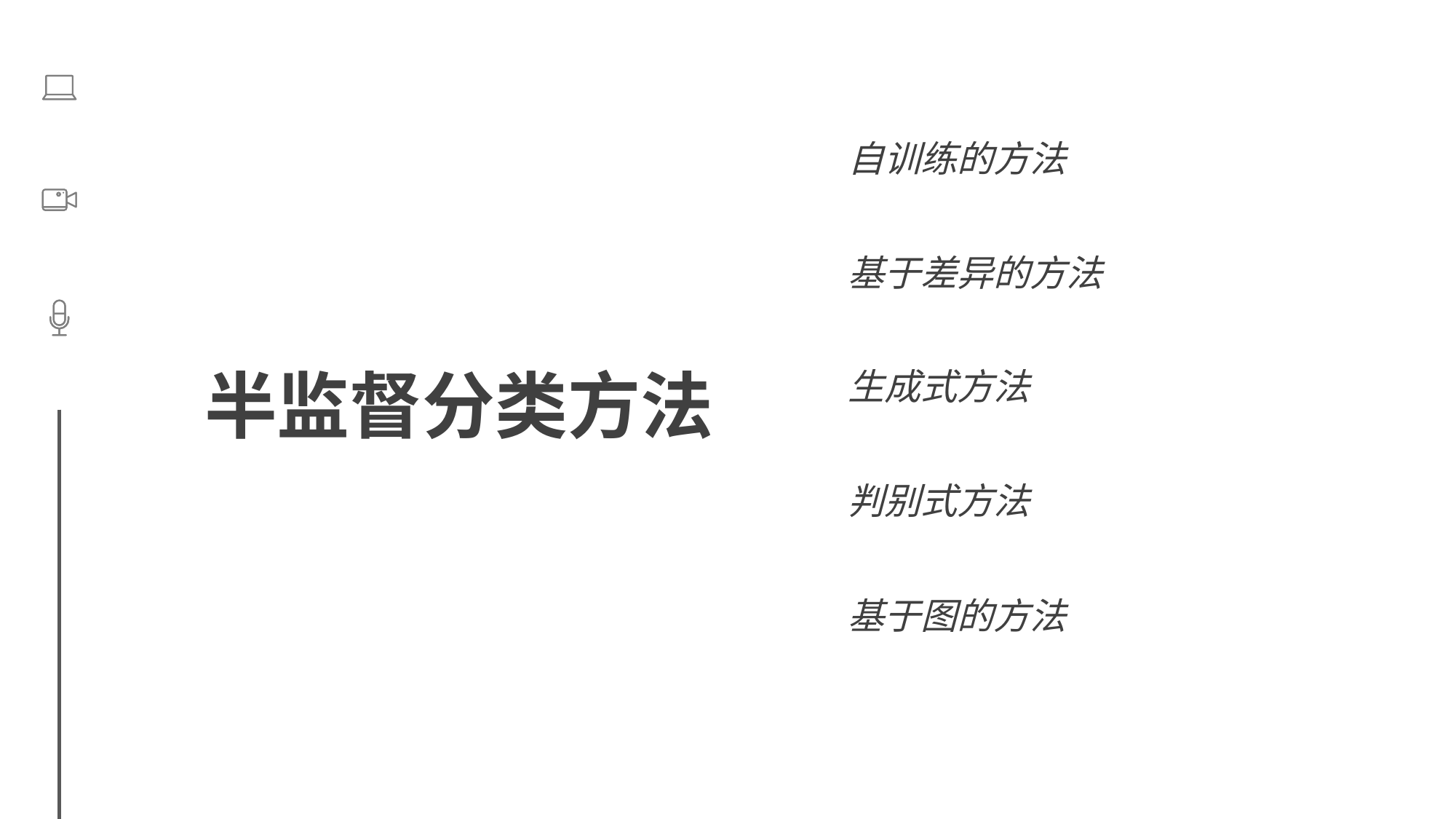

自训练的方法
基于差异的方法
生成式方法

判别式方法

基于图的方法

半监督分类方法